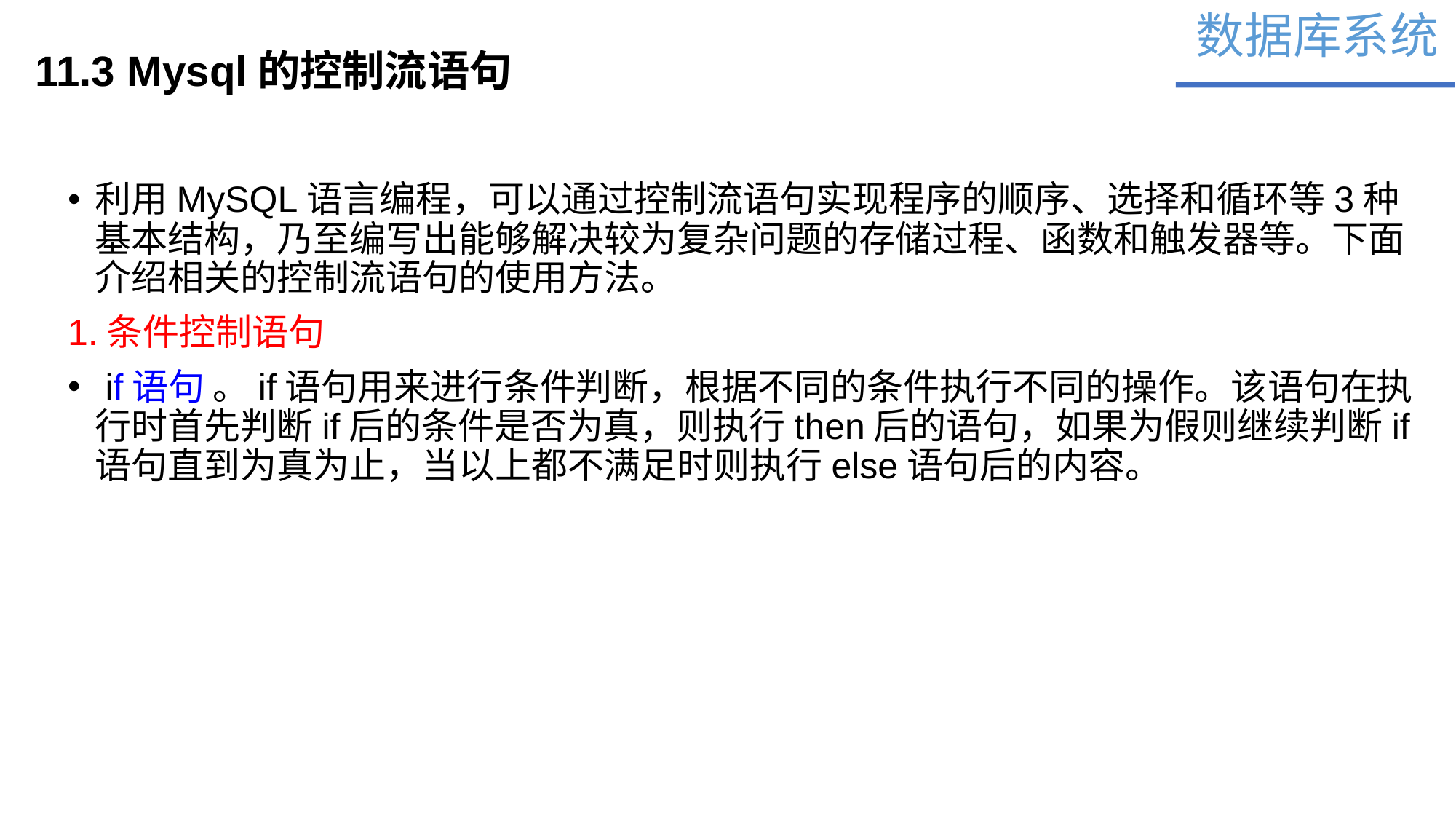

数据库系统
11.3 Mysql的控制流语句

利用MySQL语言编程，可以通过控制流语句实现程序的顺序、选择和循环等3种基本结构，乃至编写出能够解决较为复杂问题的存储过程、函数和触发器等。下面介绍相关的控制流语句的使用方法。
1.条件控制语句
 if语句 。if语句用来进行条件判断，根据不同的条件执行不同的操作。该语句在执行时首先判断if后的条件是否为真，则执行then后的语句，如果为假则继续判断if语句直到为真为止，当以上都不满足时则执行else语句后的内容。